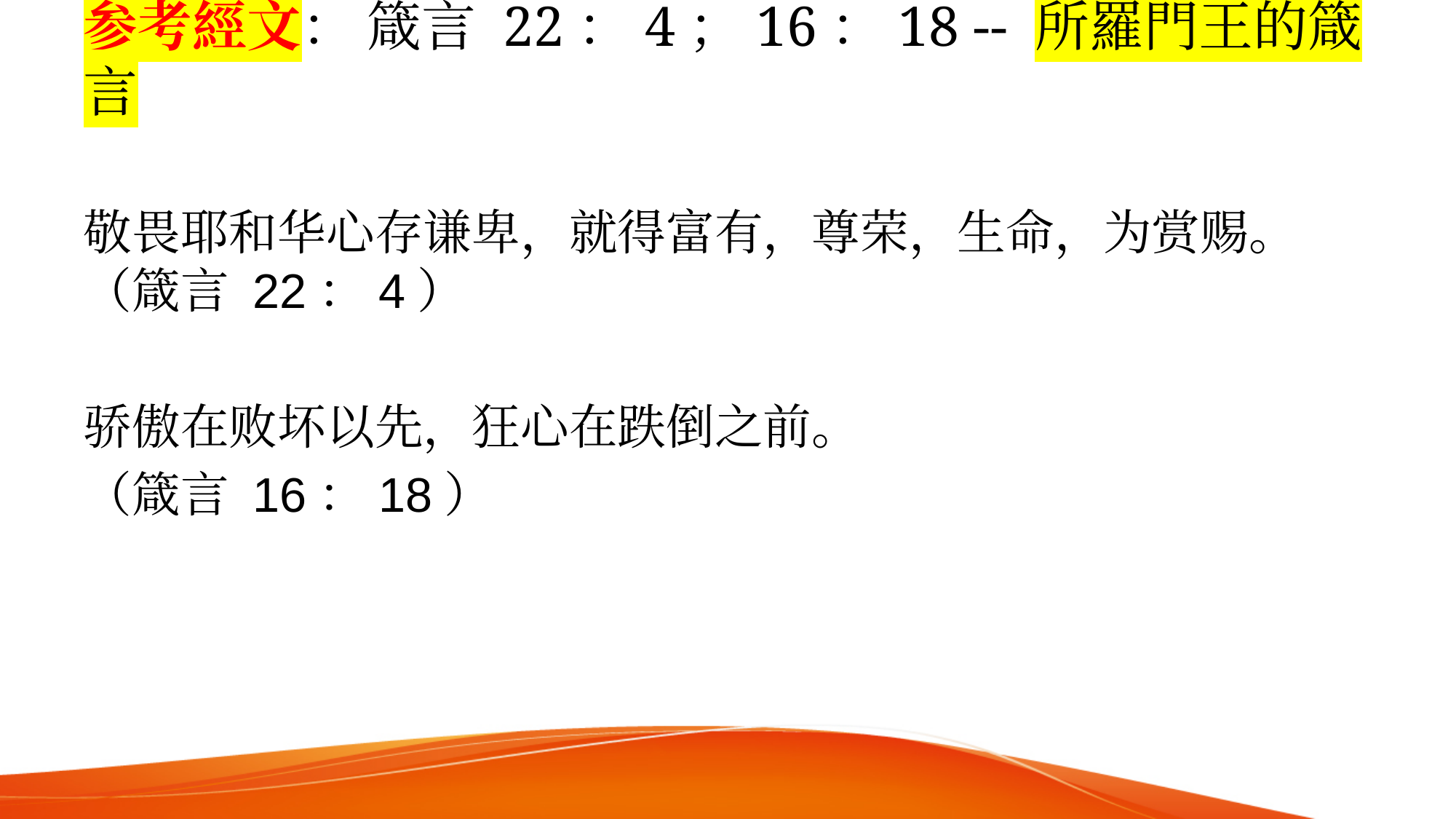

# 参考經文： 箴言 22：4；16：18 -- 所羅門王的箴言

敬畏耶和华心存谦卑，就得富有，尊荣，生命，为赏赐。（箴言 22：4）

骄傲在败坏以先，狂心在跌倒之前。
（箴言 16：18）